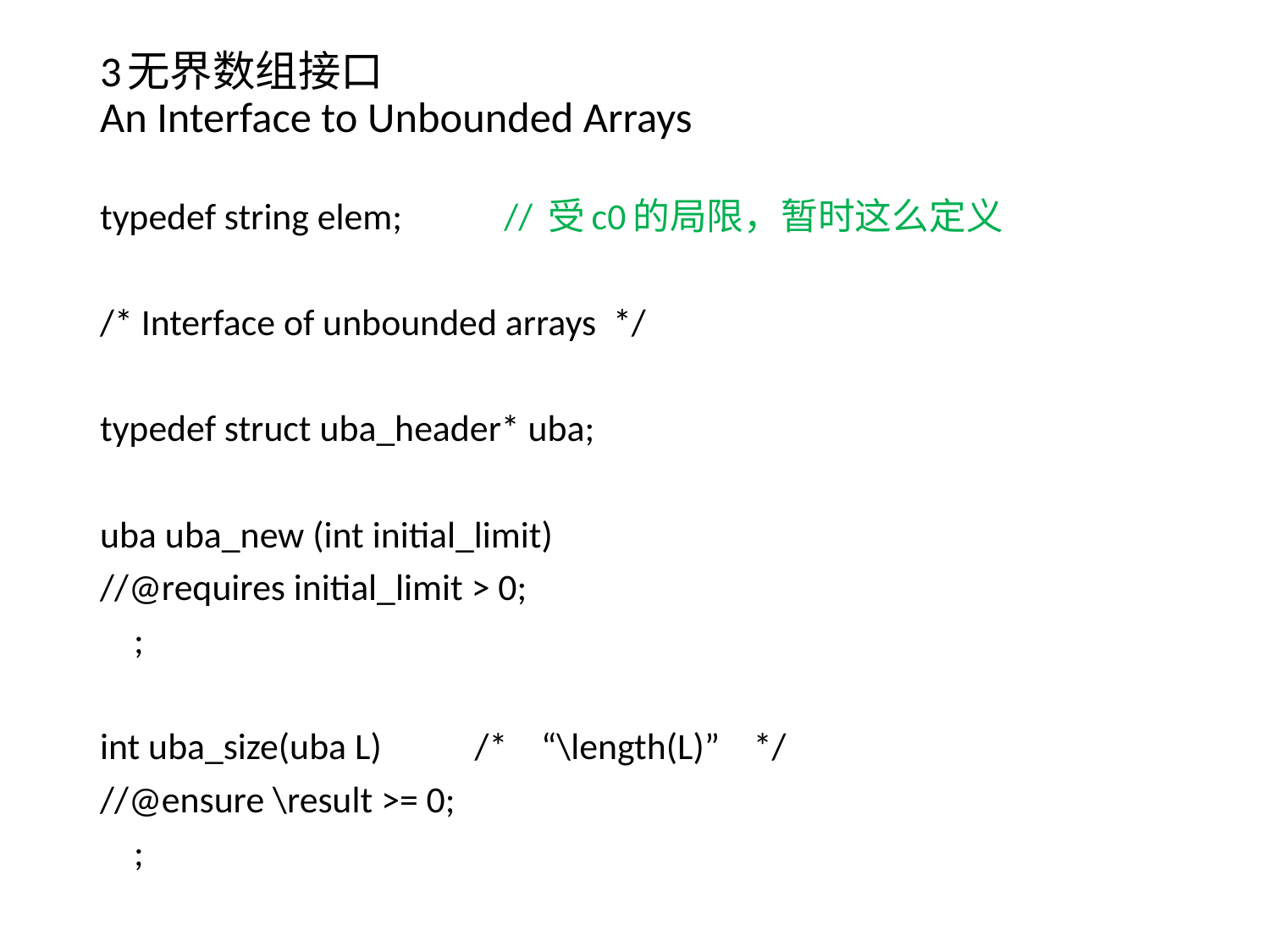

# 3无界数组接口 An Interface to Unbounded Arrays
typedef string elem;            // 受c0的局限，暂时这么定义

/* Interface of unbounded arrays  */

typedef struct uba_header* uba;

uba uba_new (int initial_limit)
//@requires initial_limit > 0;
    ;

int uba_size(uba L)           /*    “\length(L)”    */
//@ensure \result >= 0;
    ;